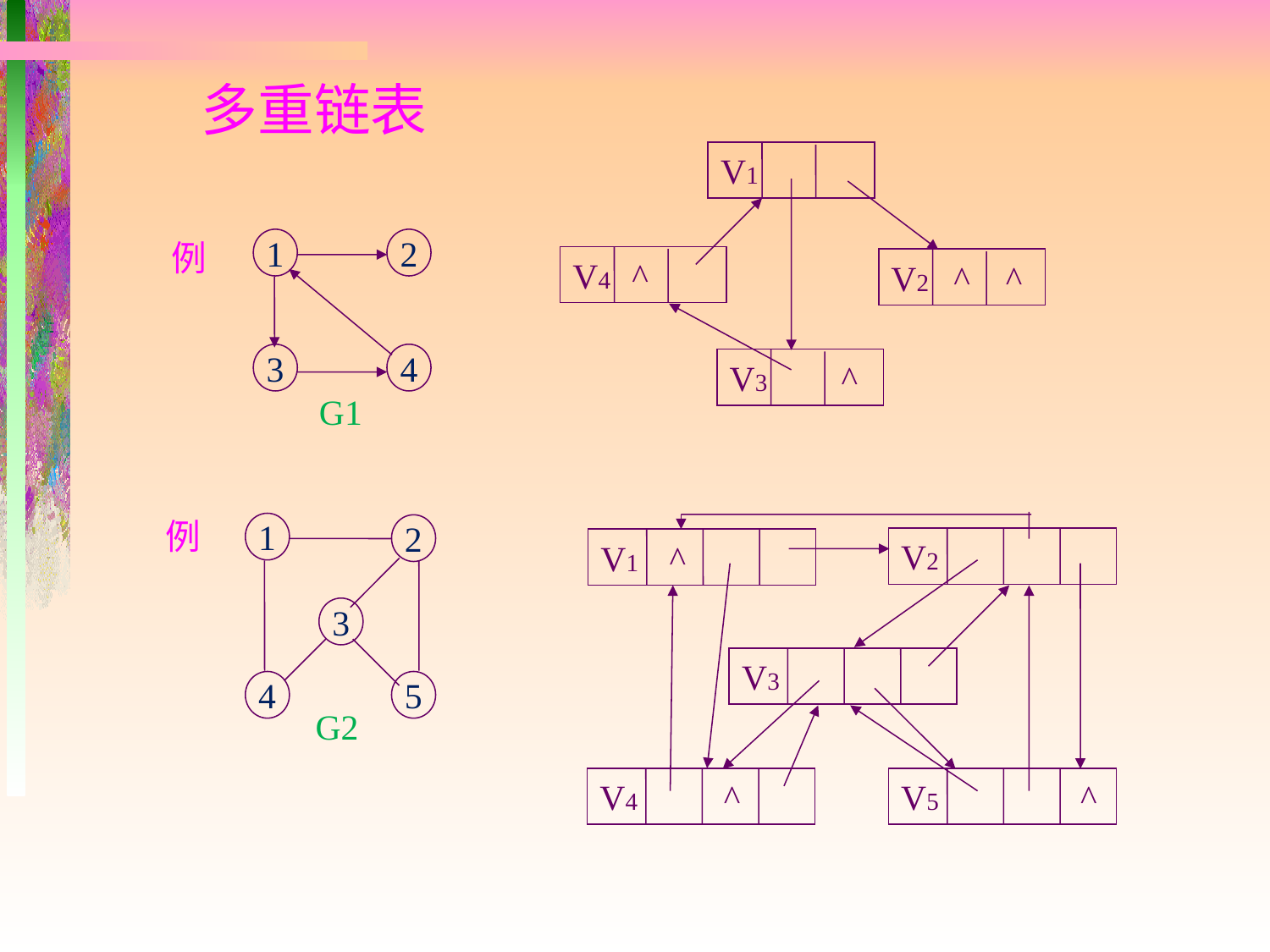

多重链表
V1

V4   ^

V2    ^    ^

V3            ^

1
2

3
4

G1
例
例
1
2

3

4
5
G2

V2

V1     ^

V3

V4              ^

V5                       ^